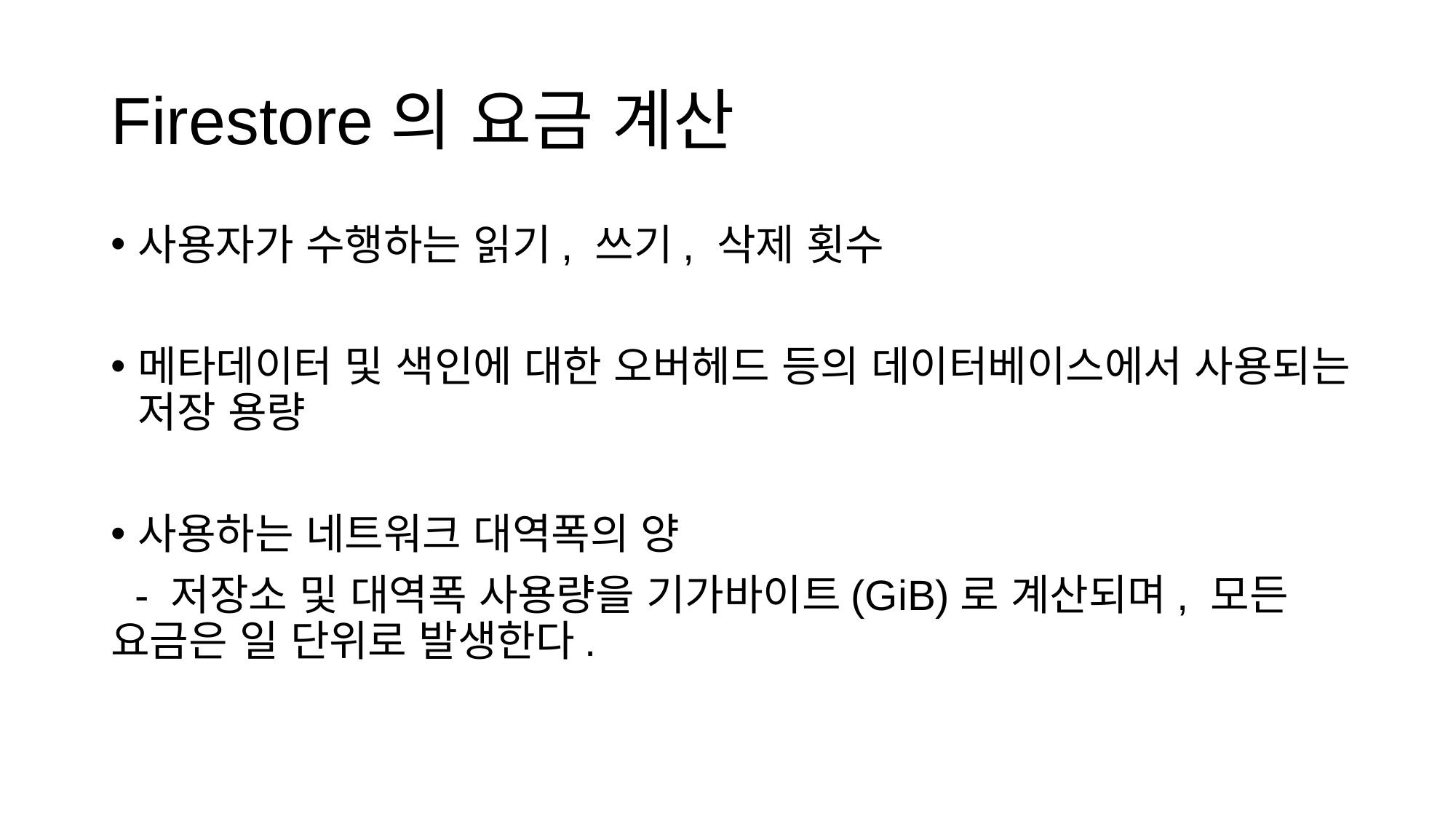

# Firestore의 요금 계산
사용자가 수행하는 읽기, 쓰기, 삭제 횟수

메타데이터 및 색인에 대한 오버헤드 등의 데이터베이스에서 사용되는 저장 용량

사용하는 네트워크 대역폭의 양
  - 저장소 및 대역폭 사용량을 기가바이트(GiB)로 계산되며, 모든 요금은 일 단위로 발생한다.